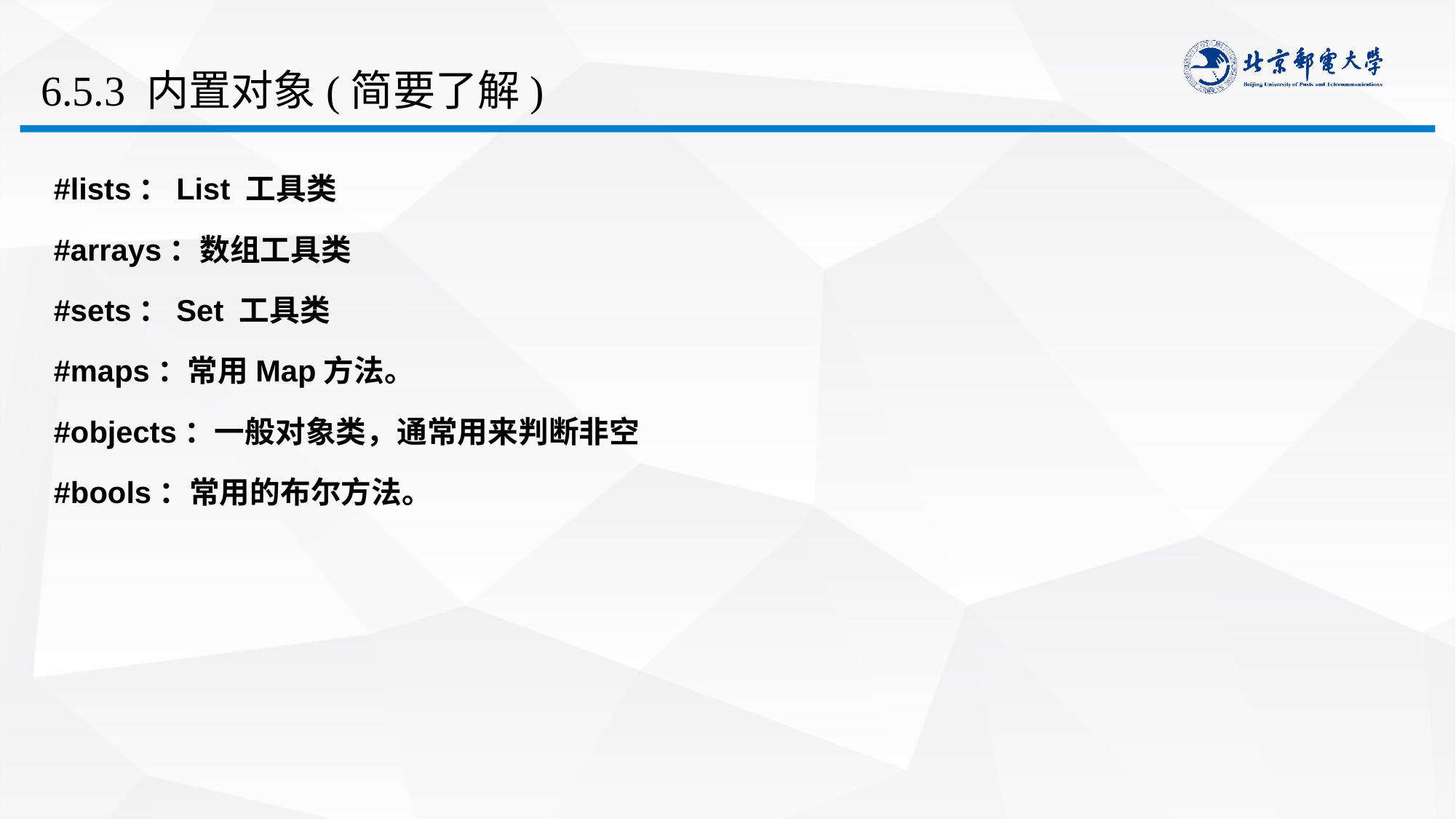

# 6.5.3 内置对象(简要了解)
#lists：List 工具类
#arrays：数组工具类
#sets：Set 工具类
#maps：常用Map方法。
#objects：一般对象类，通常用来判断非空
#bools：常用的布尔方法。